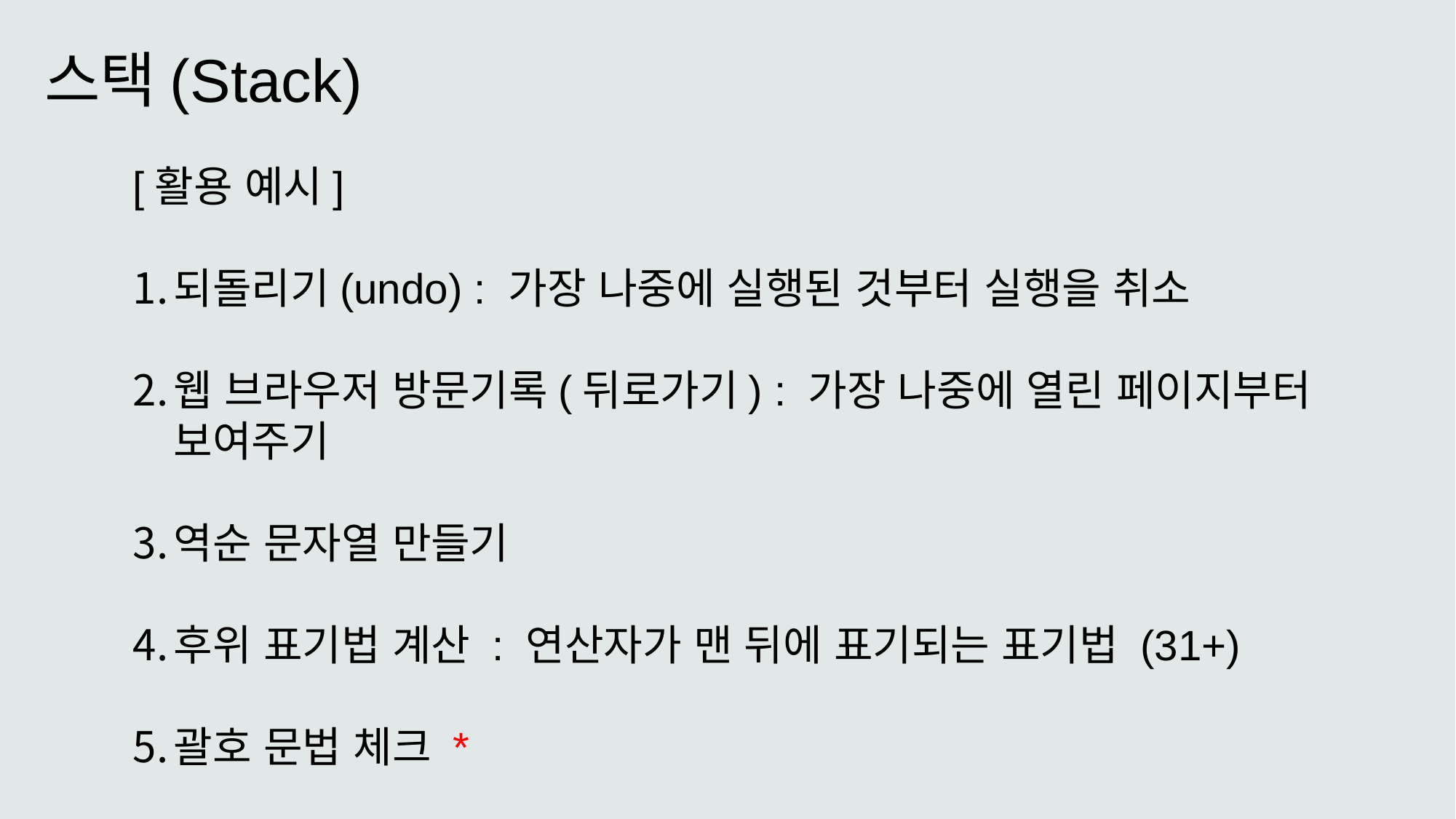

스택(Stack)
[활용 예시]

되돌리기(undo) : 가장 나중에 실행된 것부터 실행을 취소

웹 브라우저 방문기록(뒤로가기) : 가장 나중에 열린 페이지부터 보여주기

역순 문자열 만들기

후위 표기법 계산 : 연산자가 맨 뒤에 표기되는 표기법 (31+)

괄호 문법 체크 *